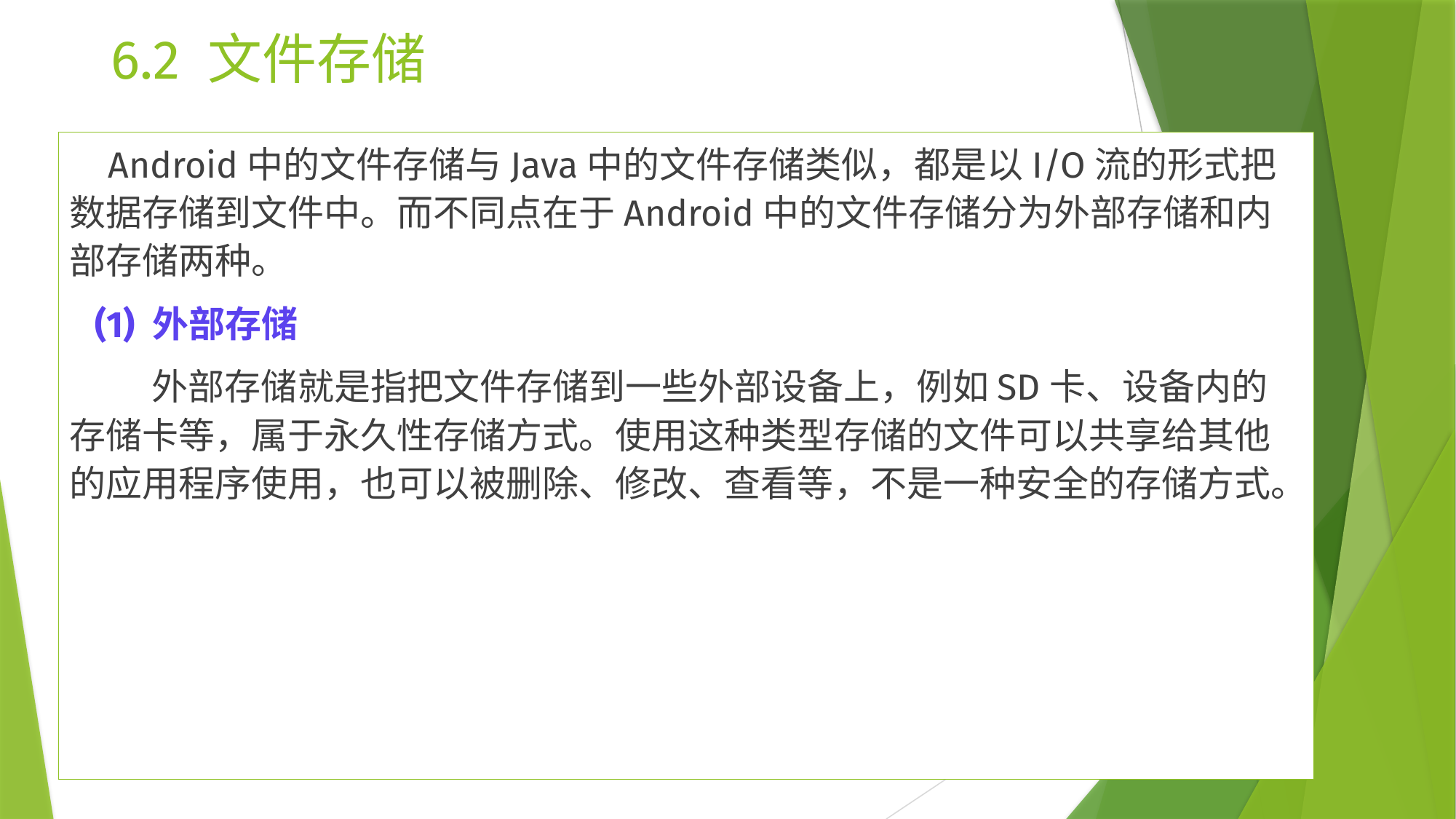

# 6.2 文件存储
    Android中的文件存储与Java中的文件存储类似，都是以I/O流的形式把数据存储到文件中。而不同点在于Android中的文件存储分为外部存储和内部存储两种。
   (1) 外部存储
         外部存储就是指把文件存储到一些外部设备上，例如SD卡、设备内的存储卡等，属于永久性存储方式。使用这种类型存储的文件可以共享给其他的应用程序使用，也可以被删除、修改、查看等，不是一种安全的存储方式。